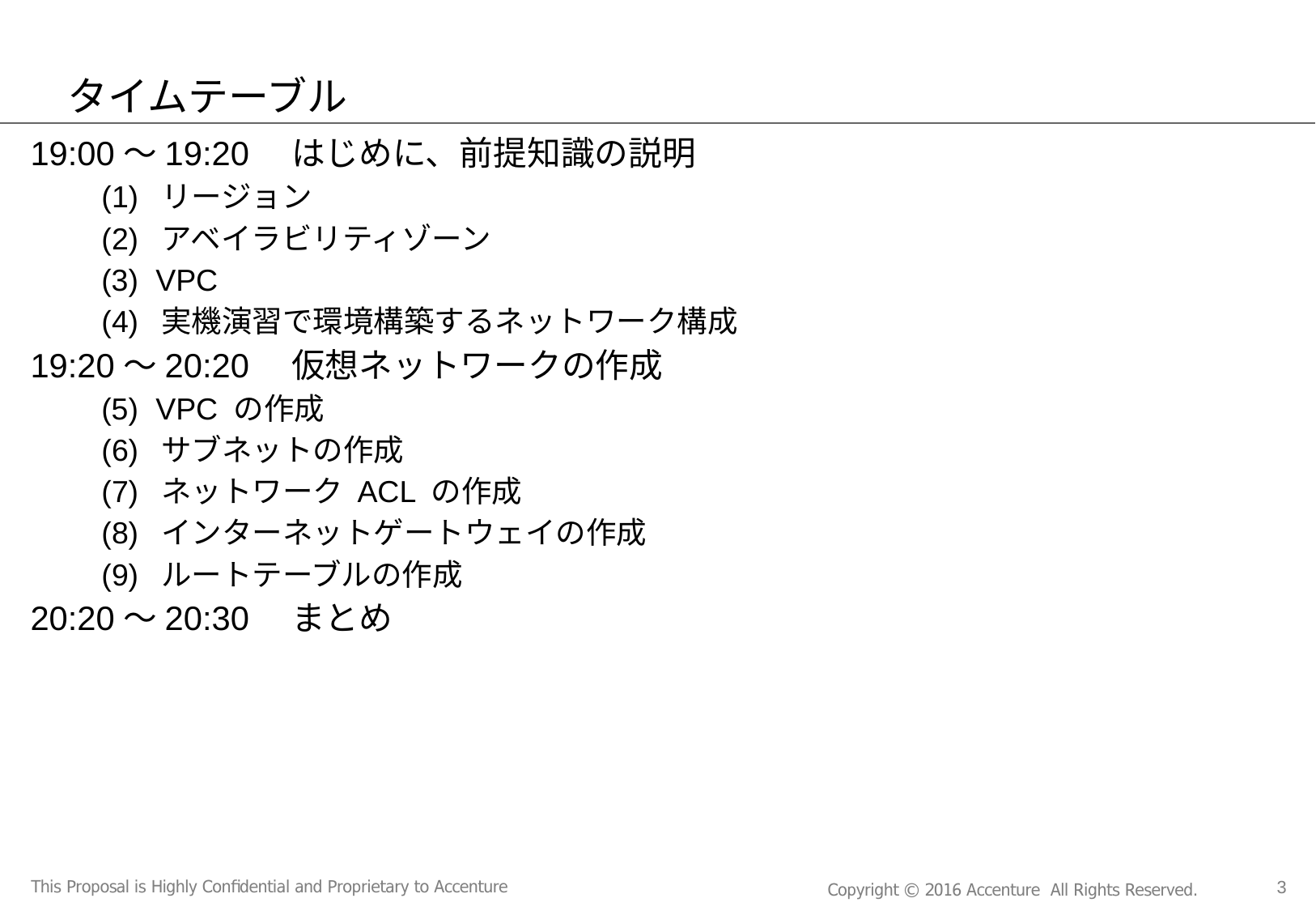

# タイムテーブル
19:00～19:20　はじめに、前提知識の説明
 リージョン
 アベイラビリティゾーン
 VPC
 実機演習で環境構築するネットワーク構成
19:20～20:20　仮想ネットワークの作成
 VPC の作成
 サブネットの作成
 ネットワーク ACL の作成
 インターネットゲートウェイの作成
 ルートテーブルの作成
20:20～20:30　まとめ